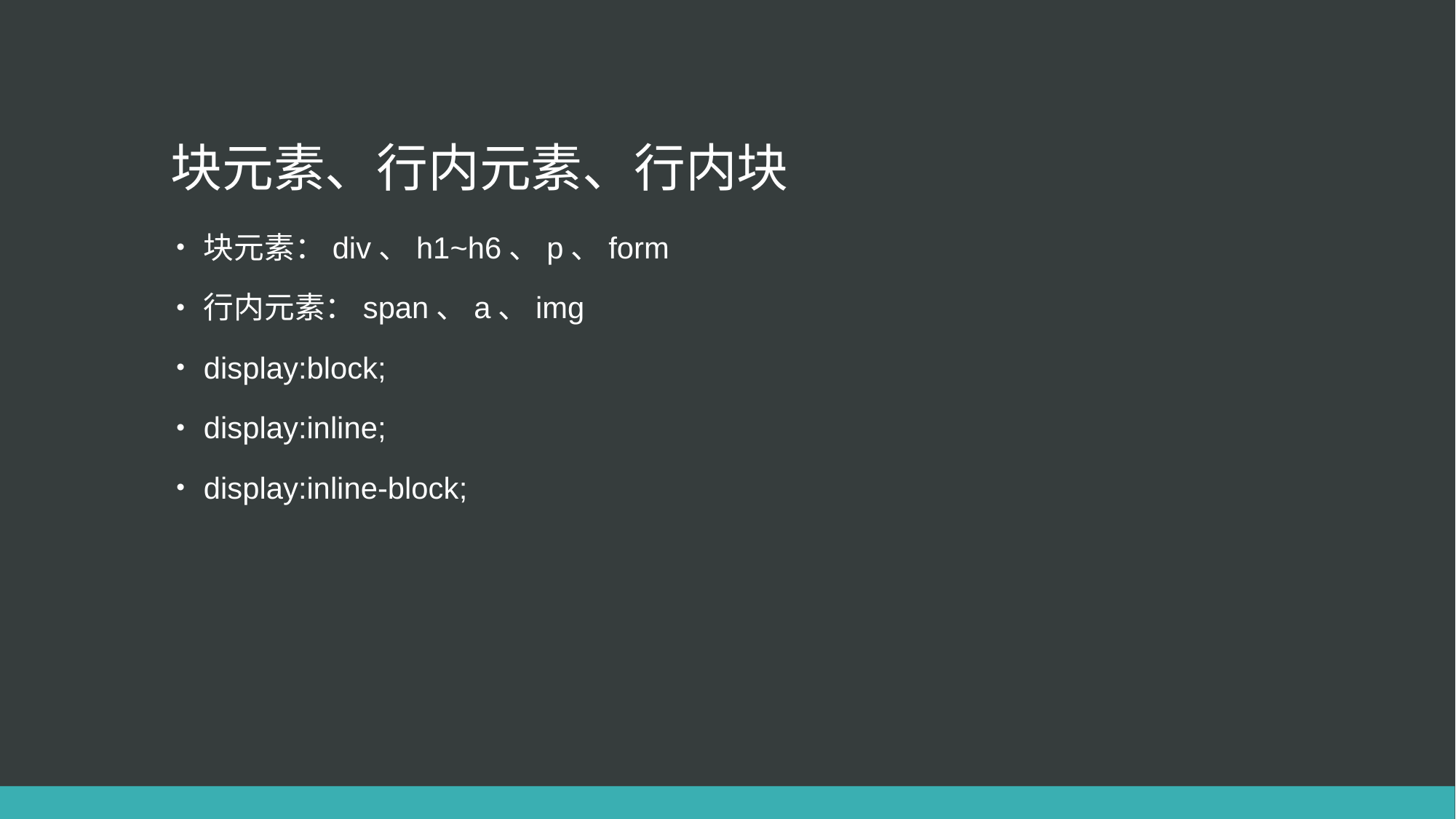

# 块元素、行内元素、行内块
块元素：div、h1~h6、p、form
行内元素：span、a、img
display:block;
display:inline;
display:inline-block;